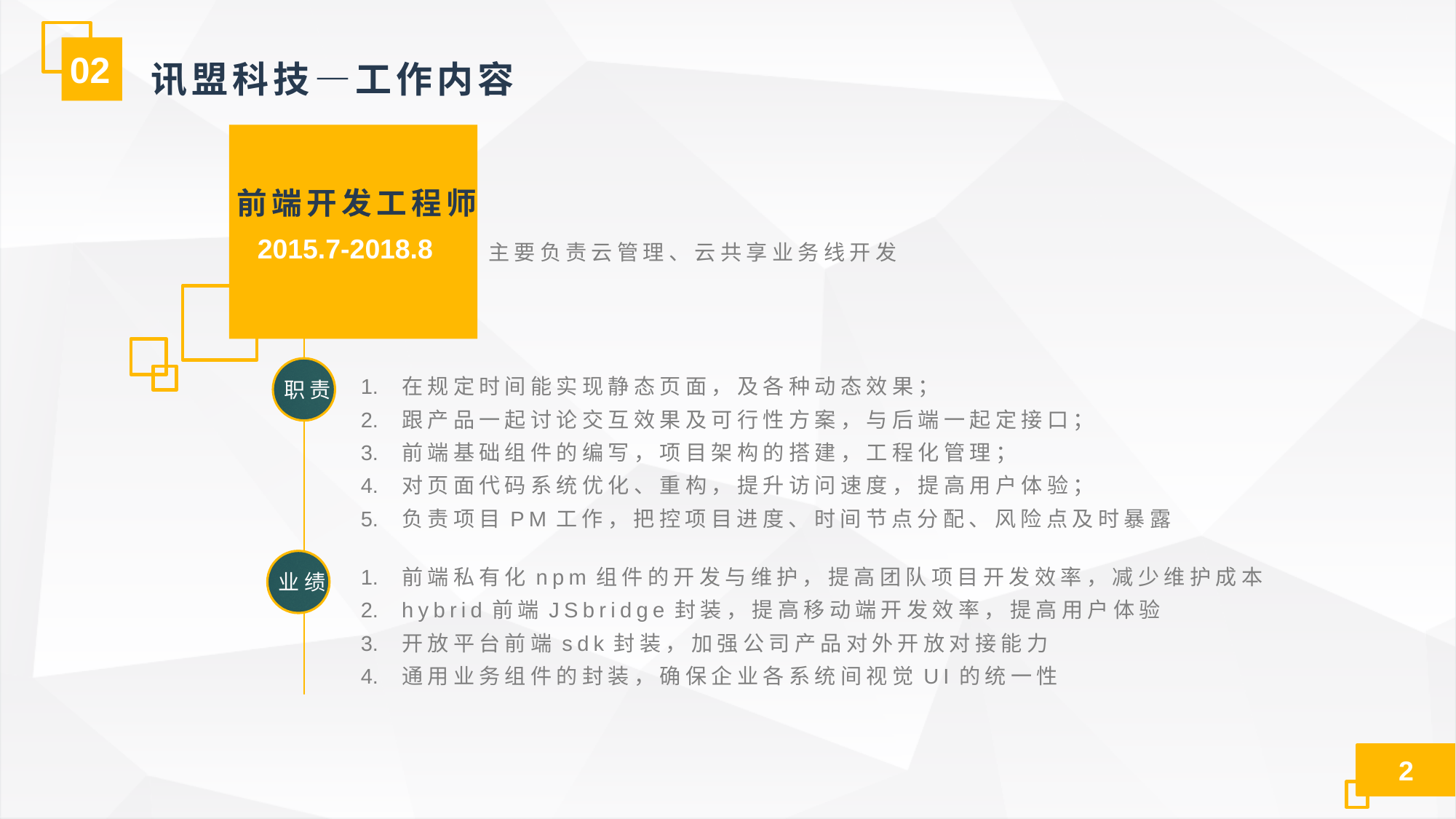

02
讯盟科技—工作内容

前端开发工程师

主要负责云管理、云共享业务线开发
2015.7-2018.8

职责
在规定时间能实现静态页面，及各种动态效果；
跟产品一起讨论交互效果及可行性方案，与后端一起定接口；
前端基础组件的编写，项目架构的搭建，工程化管理；
对页面代码系统优化、重构，提升访问速度，提高用户体验；
负责项目PM工作，把控项目进度、时间节点分配、风险点及时暴露

业绩
前端私有化npm组件的开发与维护，提高团队项目开发效率，减少维护成本
hybrid前端JSbridge封装，提高移动端开发效率，提高用户体验
开放平台前端sdk封装，加强公司产品对外开放对接能力
通用业务组件的封装，确保企业各系统间视觉UI的统一性
2